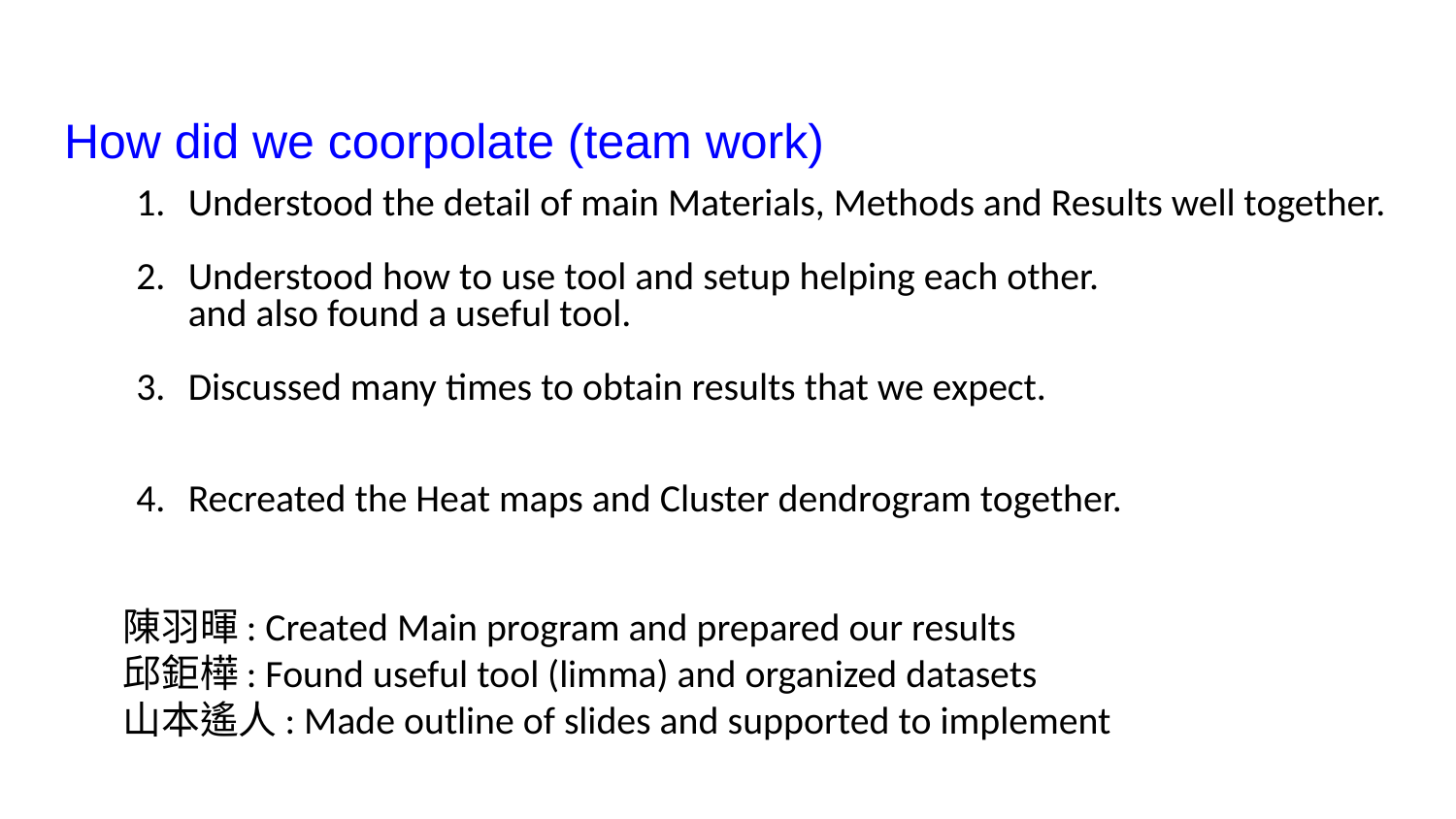

# How did we coorpolate (team work)

Understood the detail of main Materials, Methods and Results well together.

Understood how to use tool and setup helping each other.
and also found a useful tool.

Discussed many times to obtain results that we expect.

Recreated the Heat maps and Cluster dendrogram together.

陳羽暉: Created Main program and prepared our results
邱鉅樺: Found useful tool (limma) and organized datasets
山本遙人: Made outline of slides and supported to implement